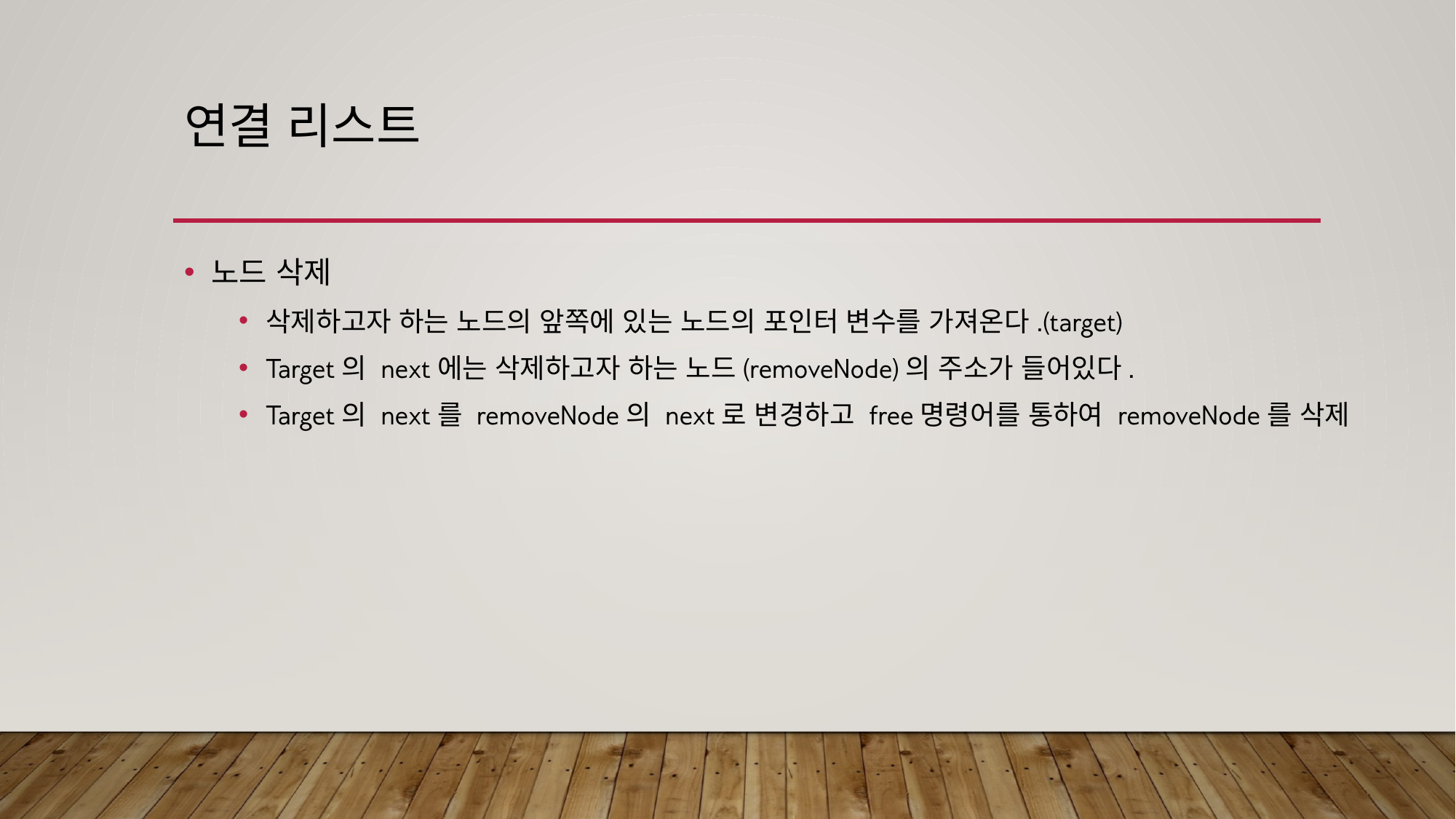

# 연결 리스트
노드 삭제
삭제하고자 하는 노드의 앞쪽에 있는 노드의 포인터 변수를 가져온다.(target)
Target의 next에는 삭제하고자 하는 노드(removeNode)의 주소가 들어있다.
Target의 next를 removeNode의 next로 변경하고 free명령어를 통하여 removeNode를 삭제